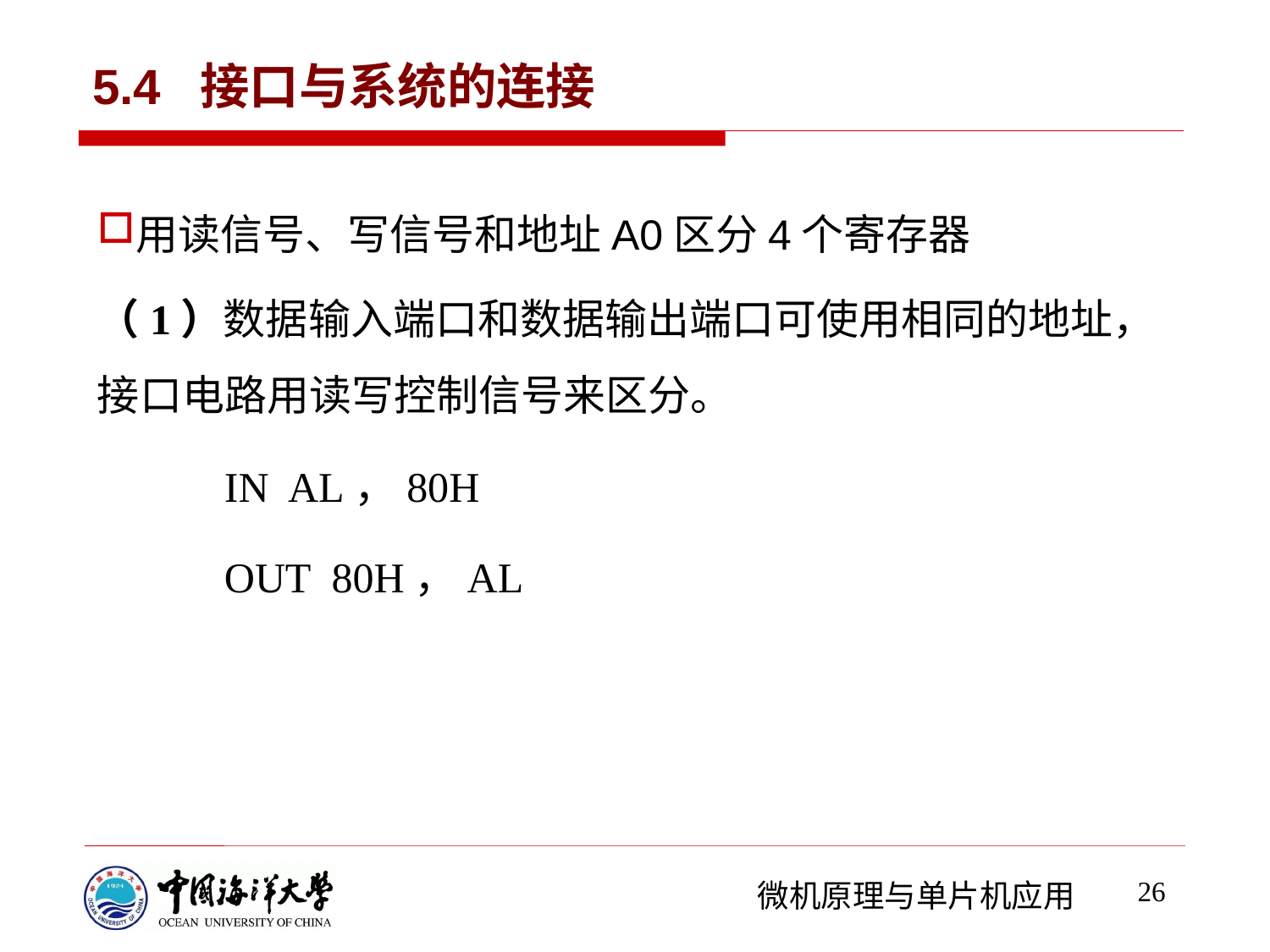

# 5.4  接口与系统的连接
用读信号、写信号和地址A0区分4个寄存器
（1）数据输入端口和数据输出端口可使用相同的地址， 接口电路用读写控制信号来区分。
	IN  AL，80H
	OUT  80H，AL

26